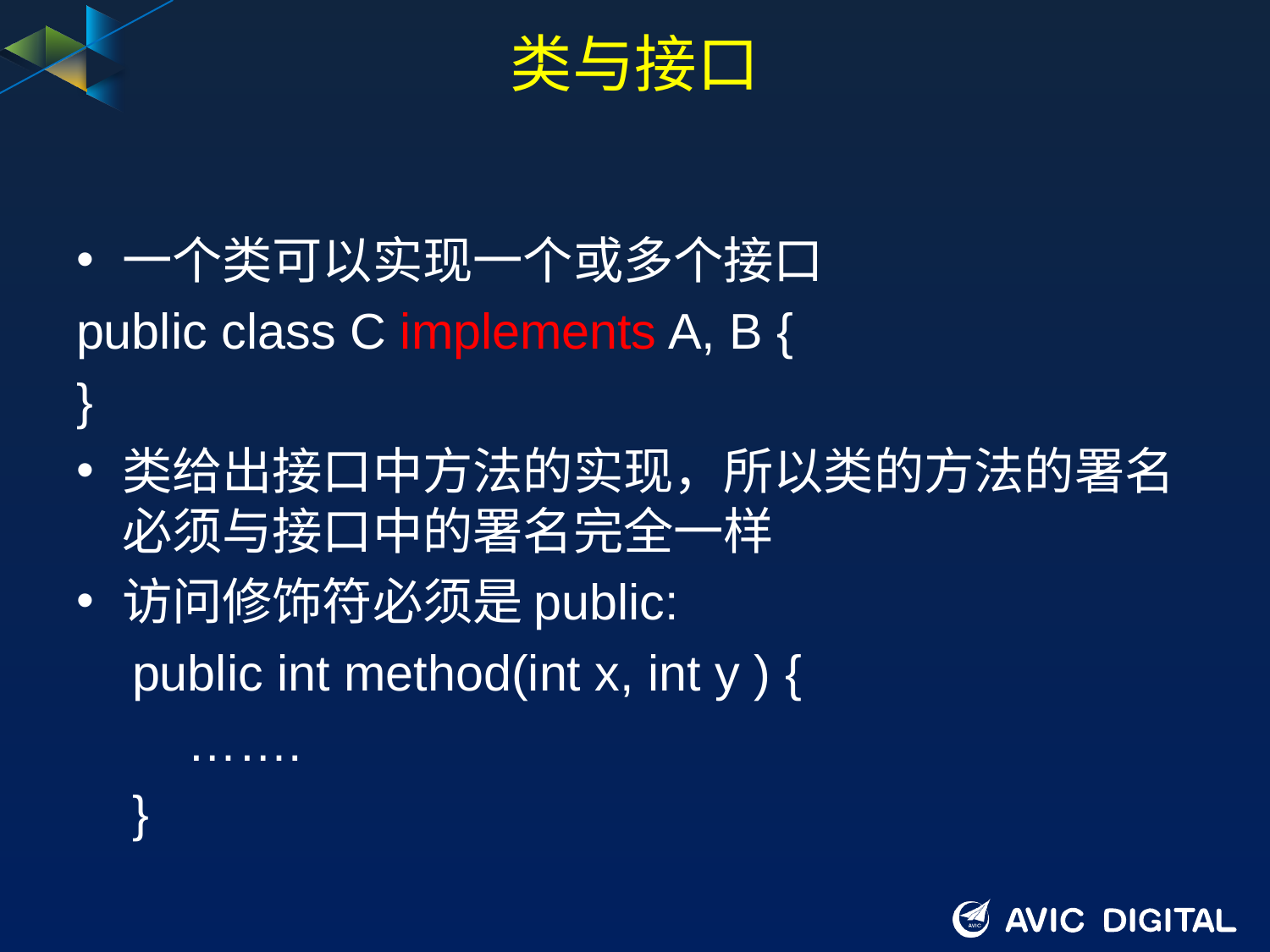

# 类与接口
一个类可以实现一个或多个接口
public class C implements A, B {
}
类给出接口中方法的实现，所以类的方法的署名必须与接口中的署名完全一样
访问修饰符必须是public:
    public int method(int x, int y ) {
        …….
    }